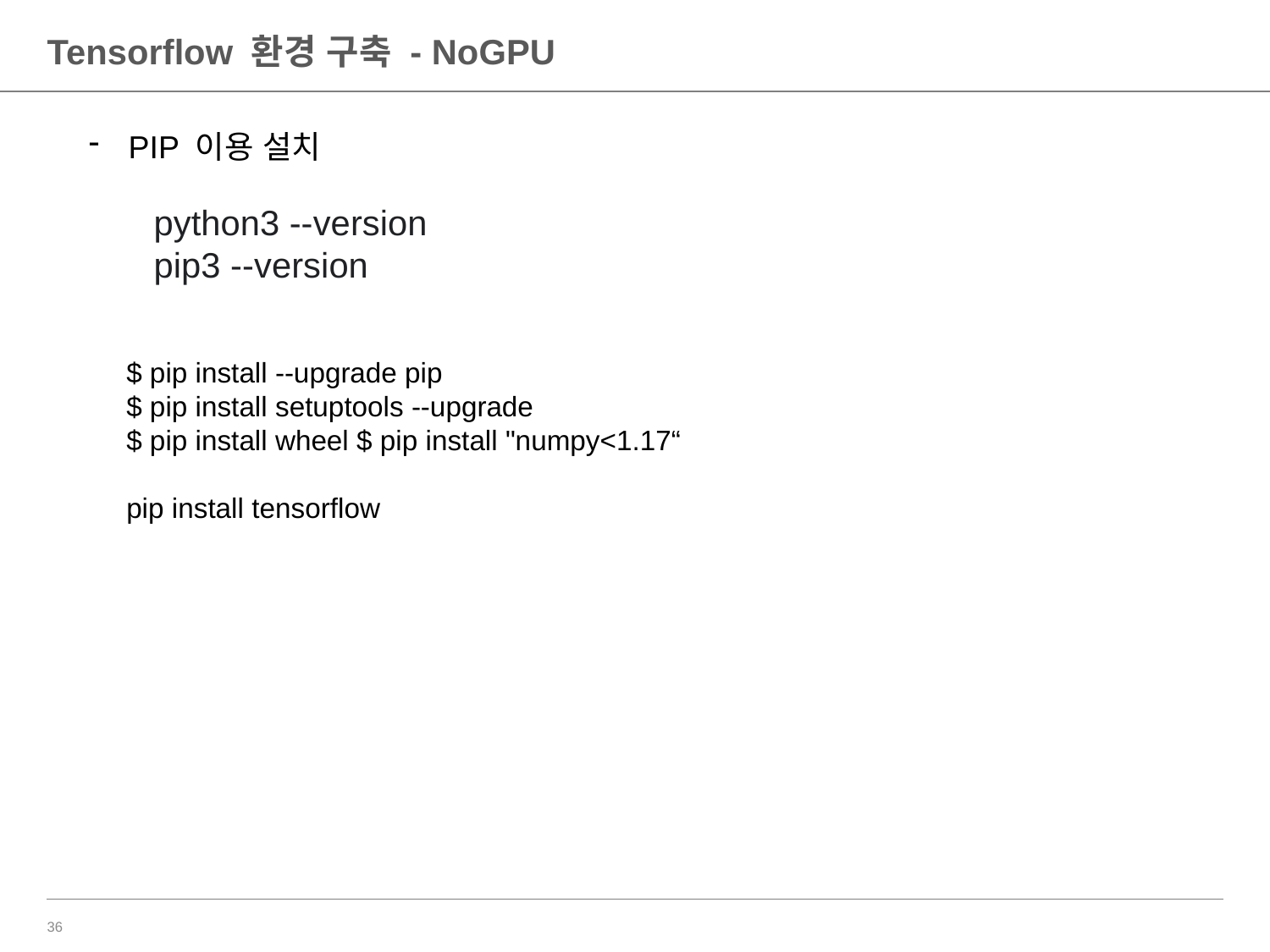

# Tensorflow 환경 구축 - NoGPU
PIP 이용 설치
python3 --version
pip3 --version
$ pip install --upgrade pip
$ pip install setuptools --upgrade
$ pip install wheel $ pip install "numpy<1.17“

pip install tensorflow